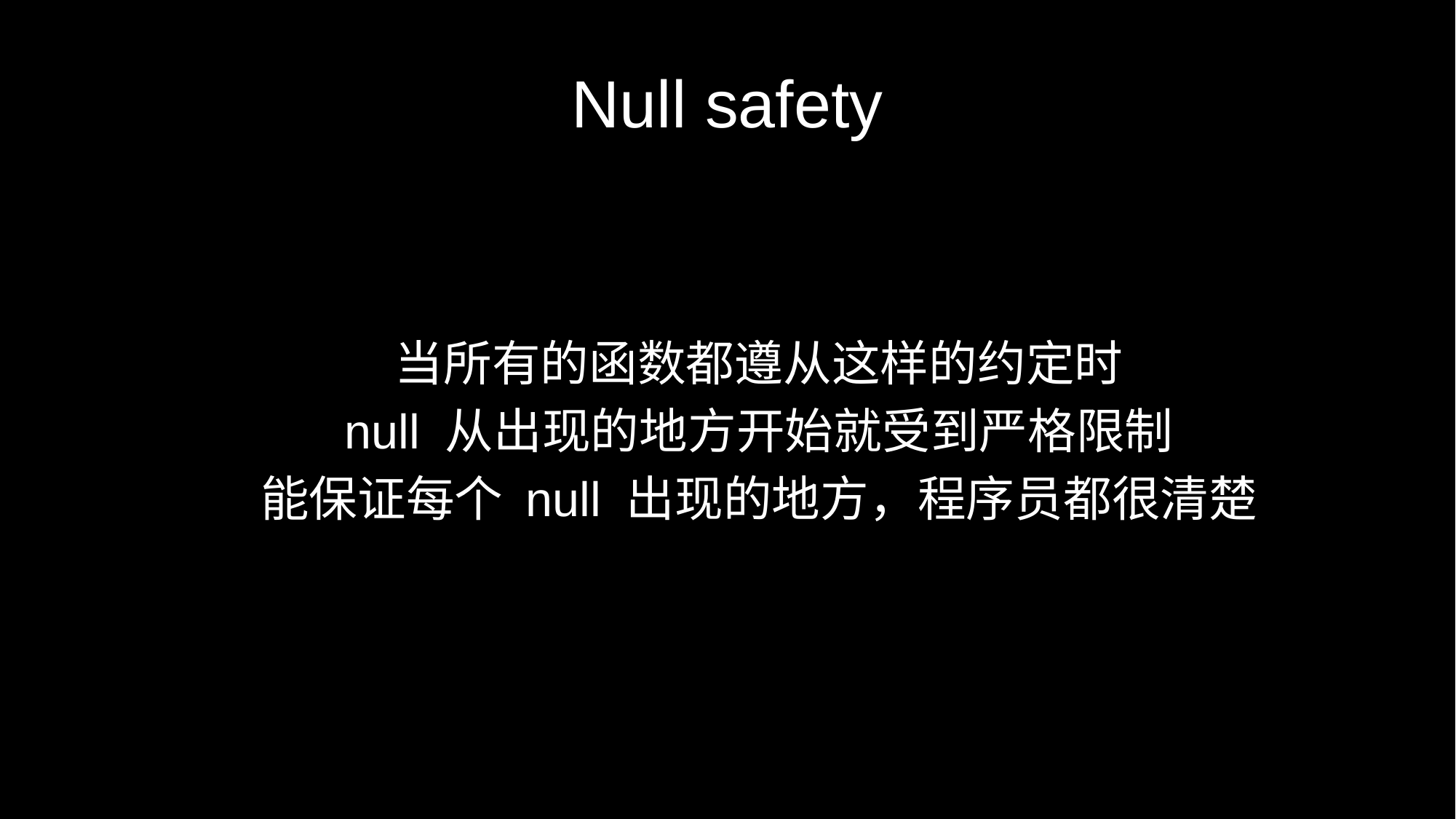

# Null safety
当所有的函数都遵从这样的约定时
null 从出现的地方开始就受到严格限制
能保证每个 null 出现的地方，程序员都很清楚